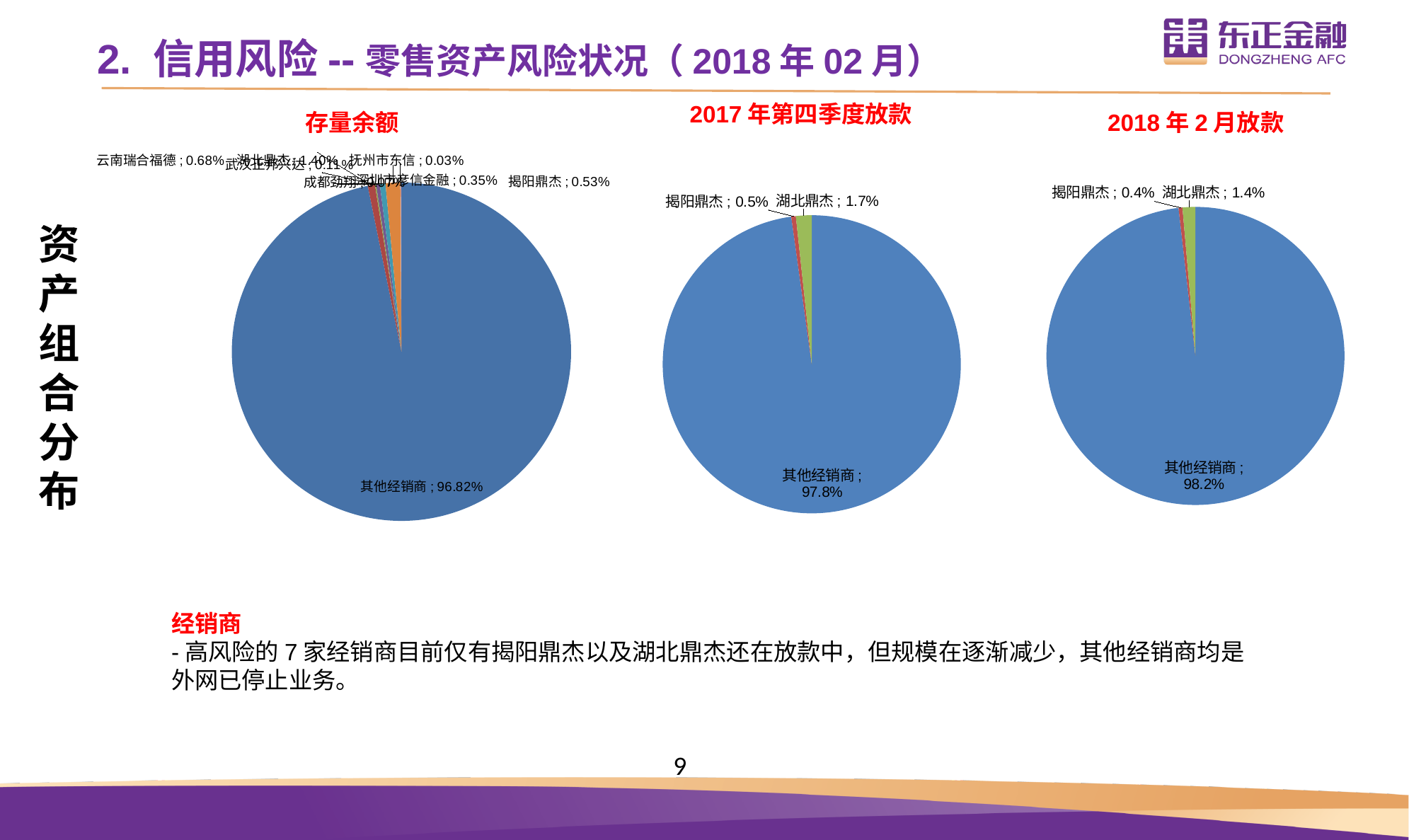

2. 信用风险--零售资产风险状况（2018年02月）
2017年第四季度放款
存量余额
2018年2月放款

[unsupported chart]

[unsupported chart]

[unsupported chart]

资产组合分布
经销商
-高风险的7家经销商目前仅有揭阳鼎杰以及湖北鼎杰还在放款中，但规模在逐渐减少，其他经销商均是外网已停止业务。